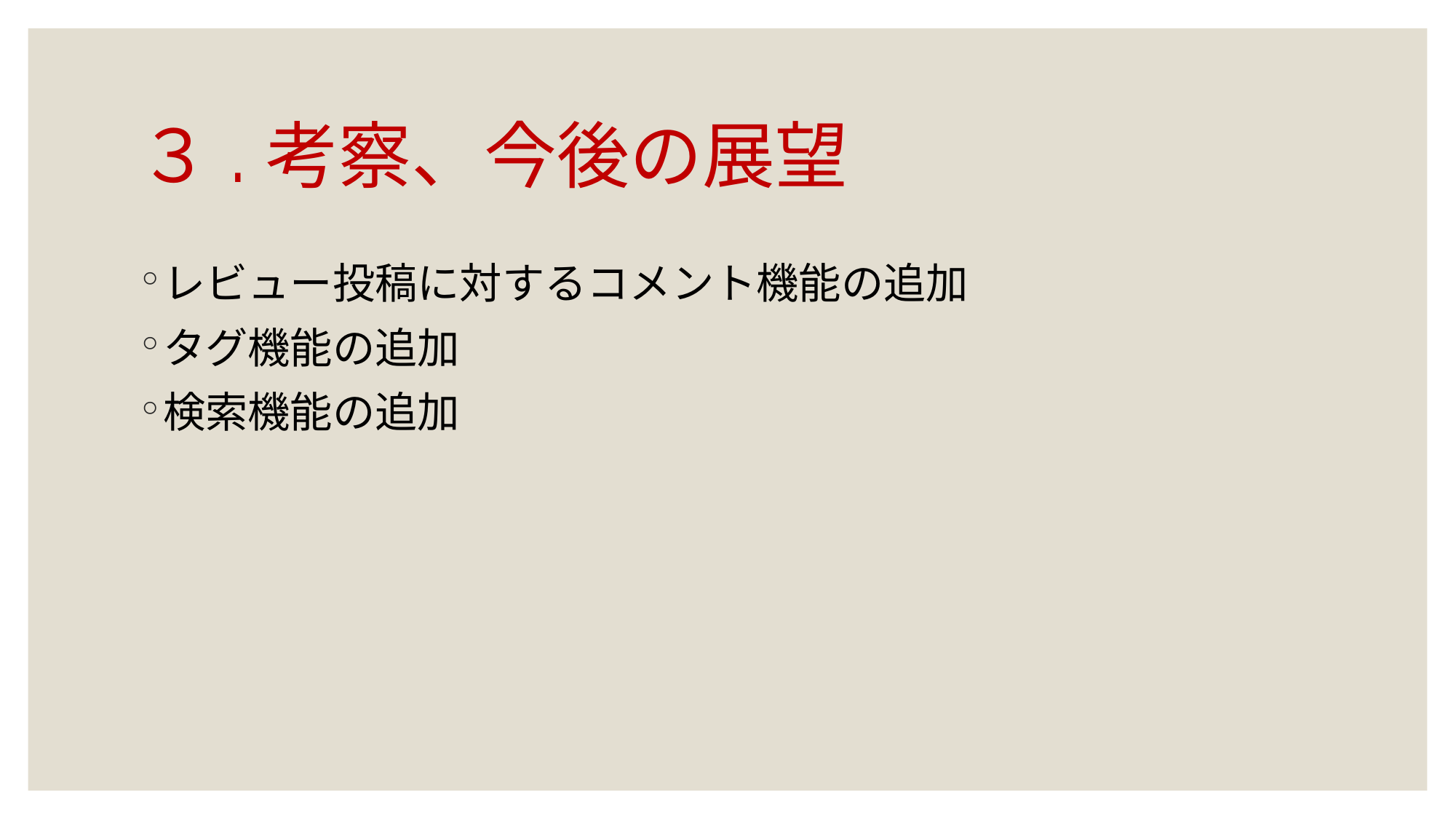

# ３.考察、今後の展望
レビュー投稿に対するコメント機能の追加
タグ機能の追加
検索機能の追加